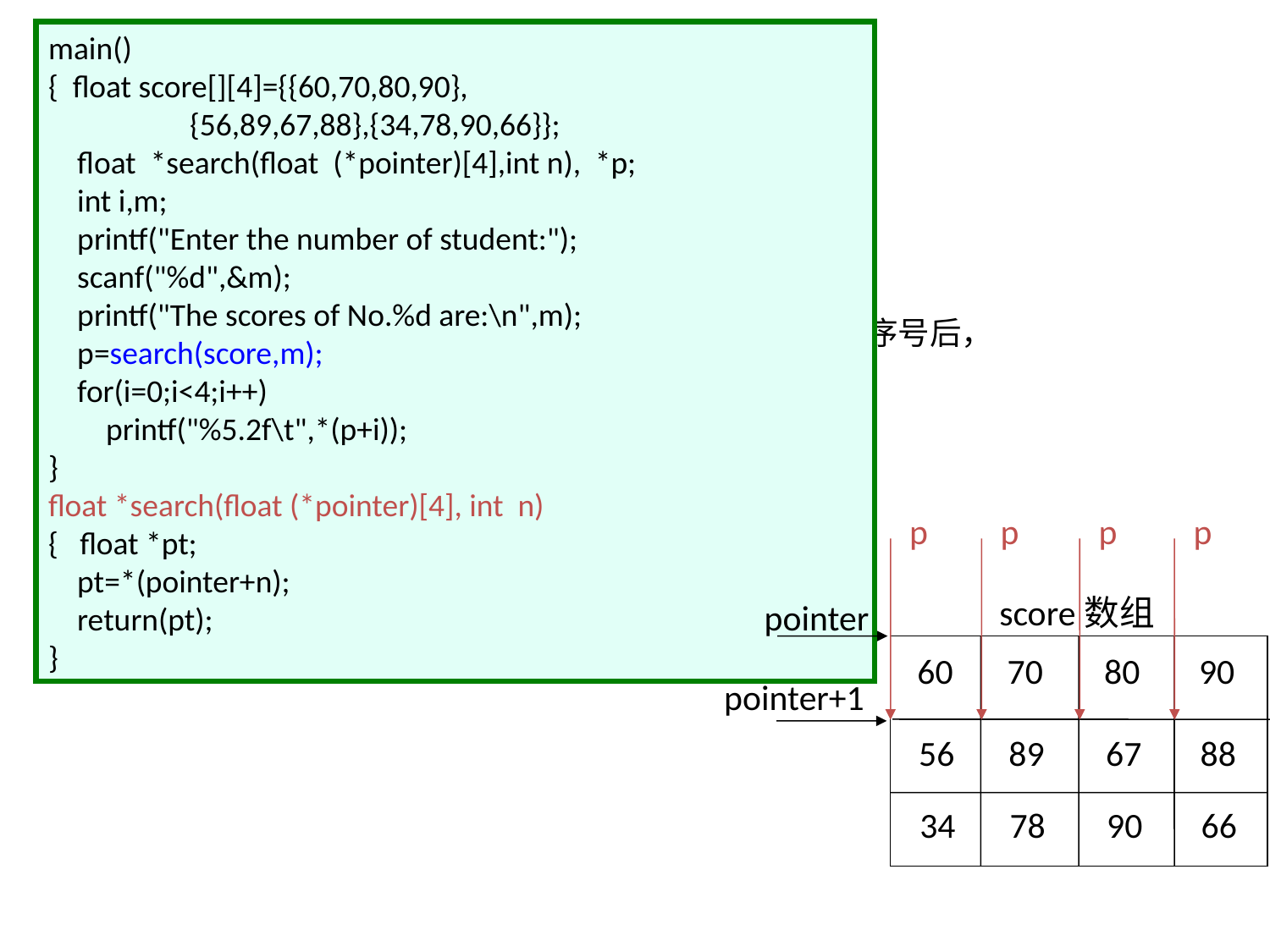

main()
{  float score[][4]={{60,70,80,90},
	  {56,89,67,88},{34,78,90,66}};
    float  *search(float  (*pointer)[4],int n),  *p;
    int i,m;
    printf("Enter the number of student:");
    scanf("%d",&m);
    printf("The scores of No.%d are:\n",m);
    p=search(score,m);
    for(i=0;i<4;i++)
        printf("%5.2f\t",*(p+i));
}
float *search(float (*pointer)[4], int  n)
{   float *pt;
    pt=*(pointer+n);
    return(pt);
}
8.6  返回指针值的函数
 函数定义形式：
     类型标识符    *函数名(参数表);
例   int  *f(int  x, int y)
例  指针函数实现：有若干学生成绩，要求输入学生序号后，
                                  能输出其全部成绩
p

p

p

p

score数组
pointer

60
70
80
90
pointer+1

56
89
67
88

34
78
90
66